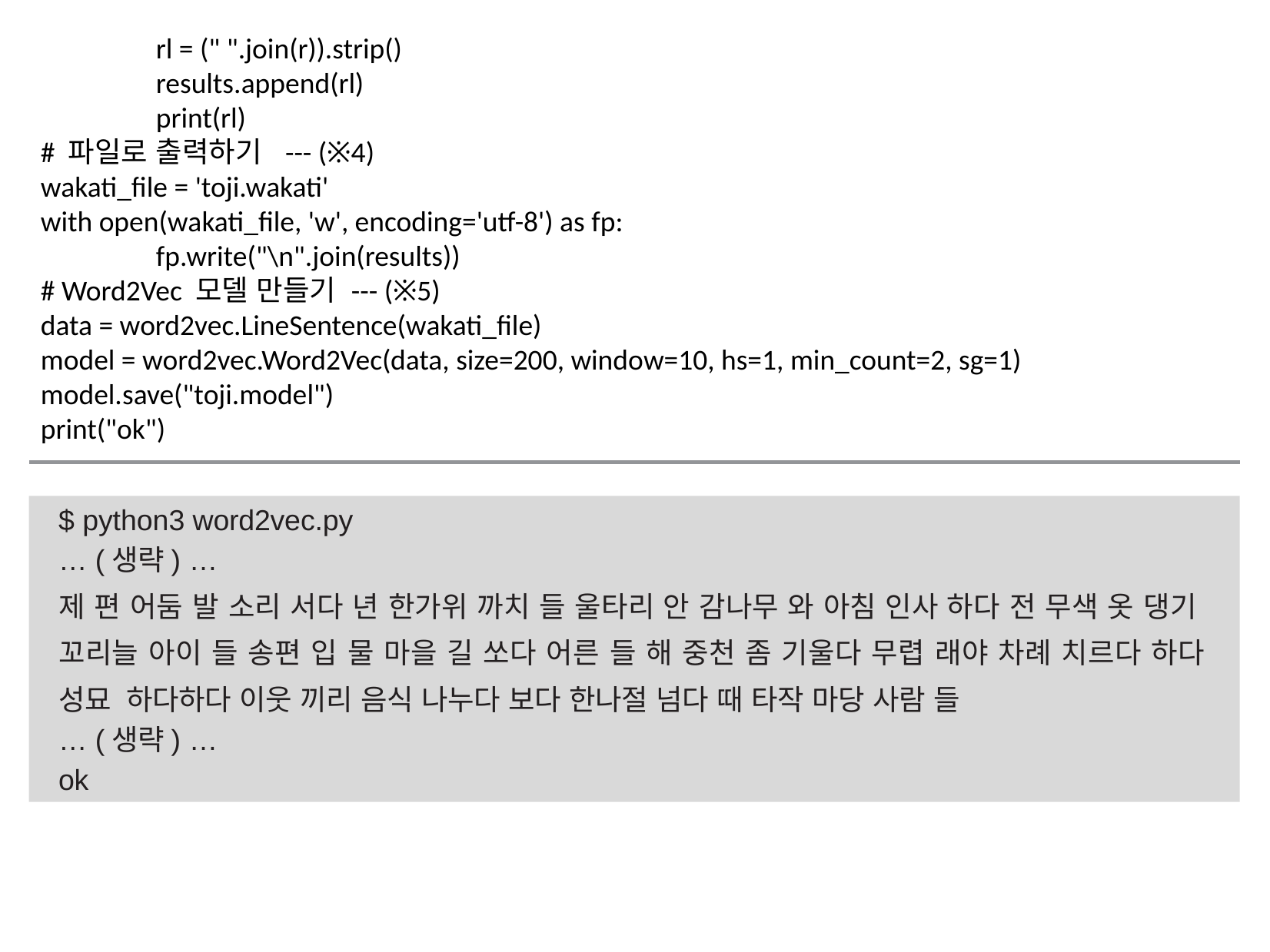

rl = (" ".join(r)).strip()
	results.append(rl)
	print(rl)
# 파일로 출력하기  --- (※4)
wakati_file = 'toji.wakati'
with open(wakati_file, 'w', encoding='utf-8') as fp:
	fp.write("\n".join(results))
# Word2Vec 모델 만들기 --- (※5)
data = word2vec.LineSentence(wakati_file)
model = word2vec.Word2Vec(data, size=200, window=10, hs=1, min_count=2, sg=1)
model.save("toji.model")
print("ok")

$ python3 word2vec.py
… (생략) …
제 편 어둠 발 소리 서다 년 한가위 까치 들 울타리 안 감나무 와 아침 인사 하다 전 무색 옷 댕기  꼬리늘 아이 들 송편 입 물 마을 길 쏘다 어른 들 해 중천 좀 기울다 무렵 래야 차례 치르다 하다 성묘  하다하다 이웃 끼리 음식 나누다 보다 한나절 넘다 때 타작 마당 사람 들
… (생략) …
ok